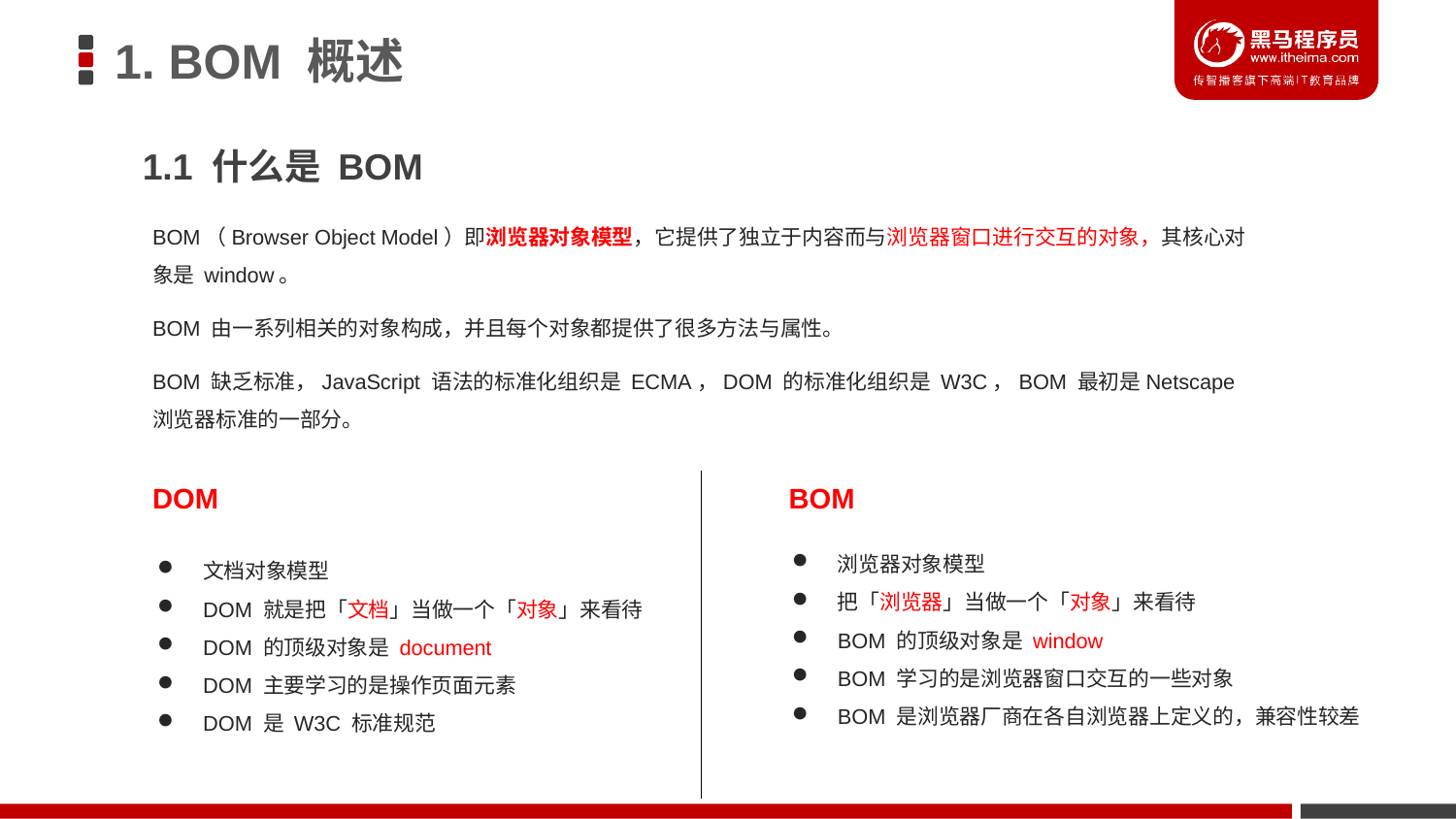

# 1. BOM 概述
1.1 什么是 BOM
BOM（Browser Object Model）即浏览器对象模型，它提供了独立于内容而与浏览器窗口进行交互的对象，其核心对象是 window。
BOM 由一系列相关的对象构成，并且每个对象都提供了很多方法与属性。
BOM 缺乏标准，JavaScript 语法的标准化组织是 ECMA，DOM 的标准化组织是 W3C，BOM 最初是Netscape 浏览器标准的一部分。
DOM
BOM
浏览器对象模型
把「浏览器」当做一个「对象」来看待
BOM 的顶级对象是 window
BOM 学习的是浏览器窗口交互的一些对象
BOM 是浏览器厂商在各自浏览器上定义的，兼容性较差
文档对象模型
DOM 就是把「文档」当做一个「对象」来看待
DOM 的顶级对象是 document
DOM 主要学习的是操作页面元素
DOM 是 W3C 标准规范